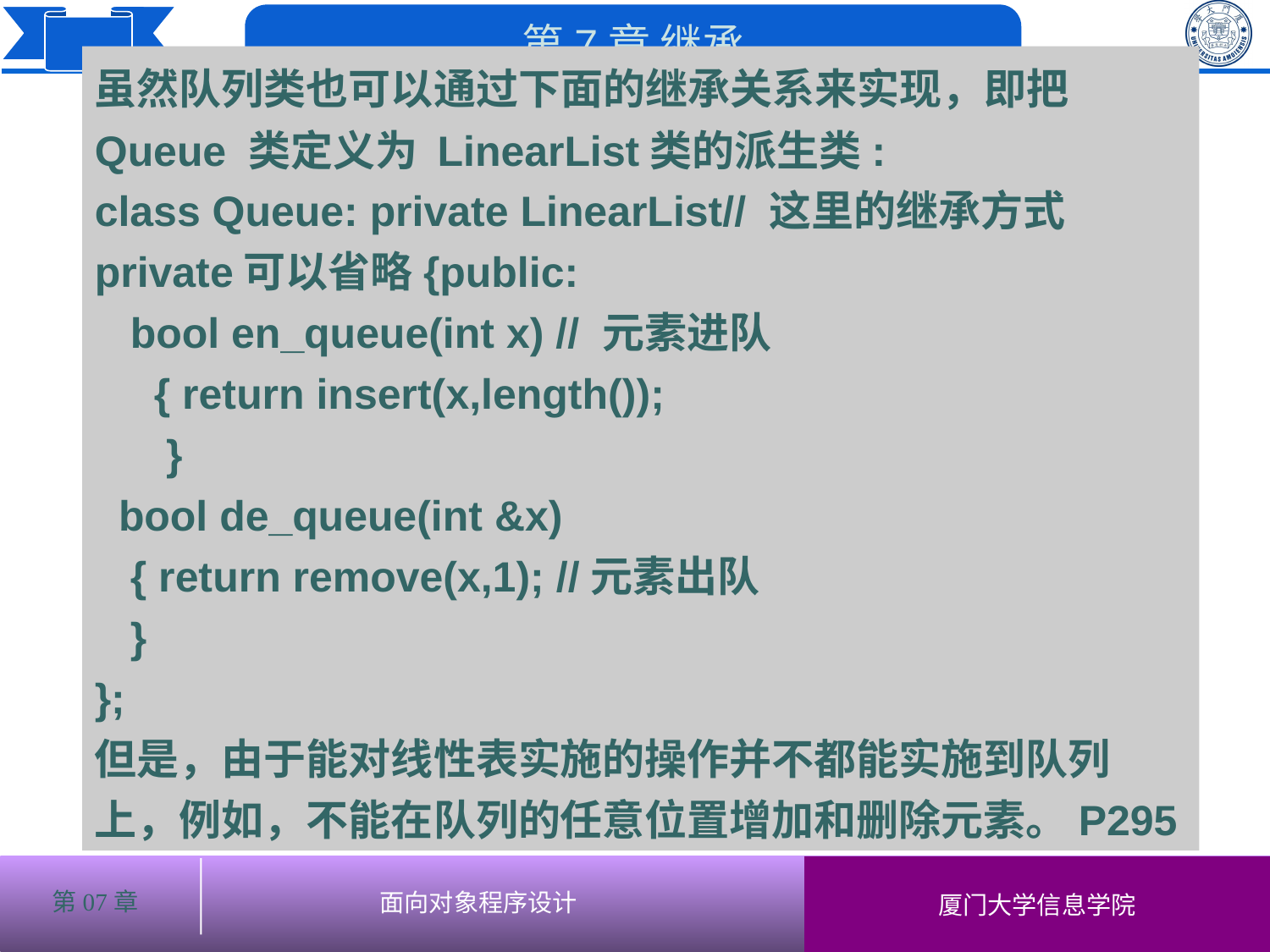

虽然队列类也可以通过下面的继承关系来实现，即把 Queue 类定义为 LinearList类的派生类:
class Queue: private LinearList// 这里的继承方式private可以省略{public:
   bool en_queue(int x) // 元素进队
     { return insert(x,length());
      }
  bool de_queue(int &x)
   { return remove(x,1); //元素出队
   }
};
但是，由于能对线性表实施的操作并不都能实施到队列上，例如，不能在队列的任意位置增加和删除元素。P295
20